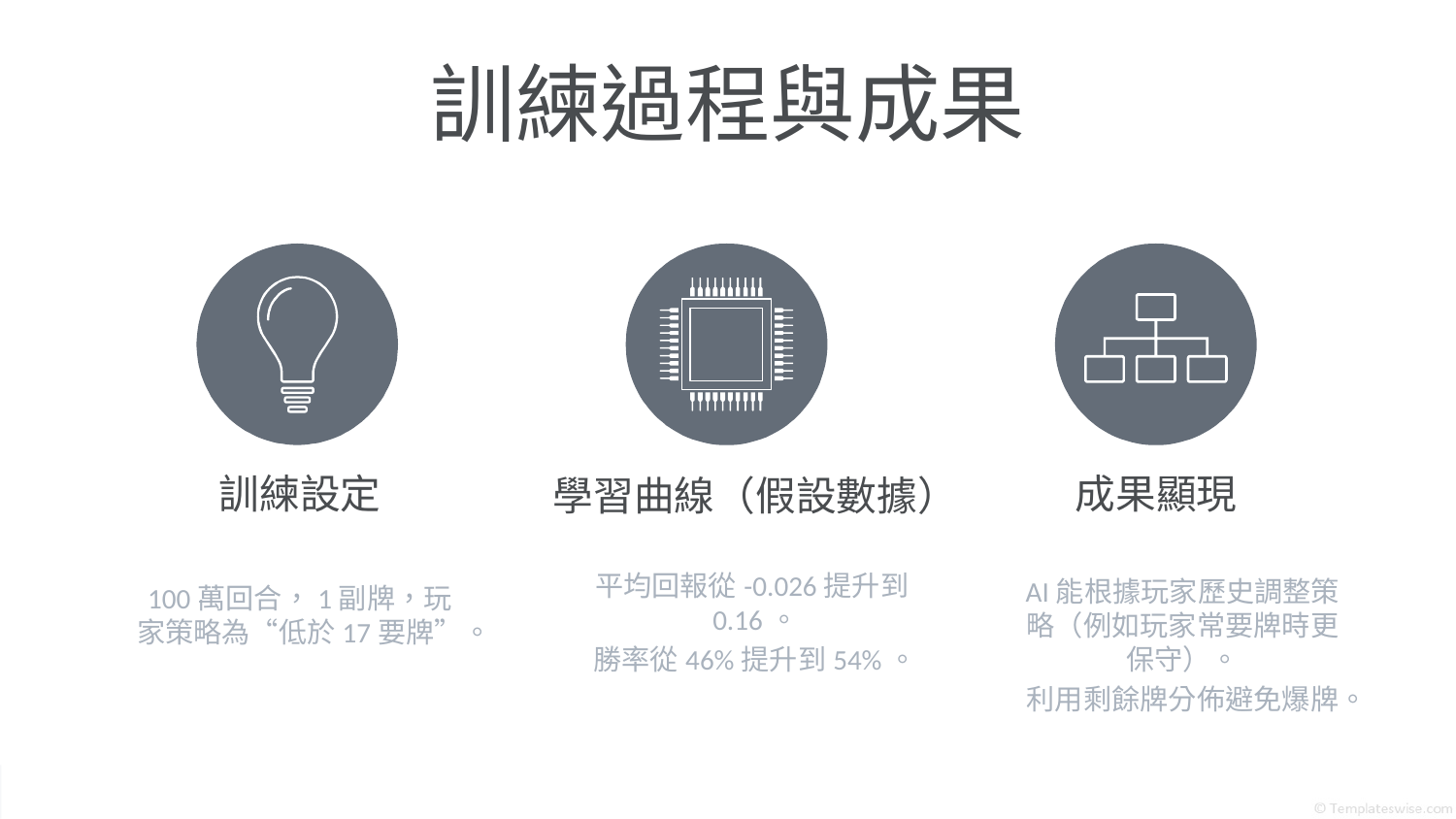

# 訓練過程與成果
訓練設定
成果顯現
學習曲線（假設數據）
100萬回合，1副牌，玩家策略為“低於17要牌”。
平均回報從-0.026提升到0.16。
勝率從46%提升到54%。
AI能根據玩家歷史調整策略（例如玩家常要牌時更保守）。
利用剩餘牌分佈避免爆牌。